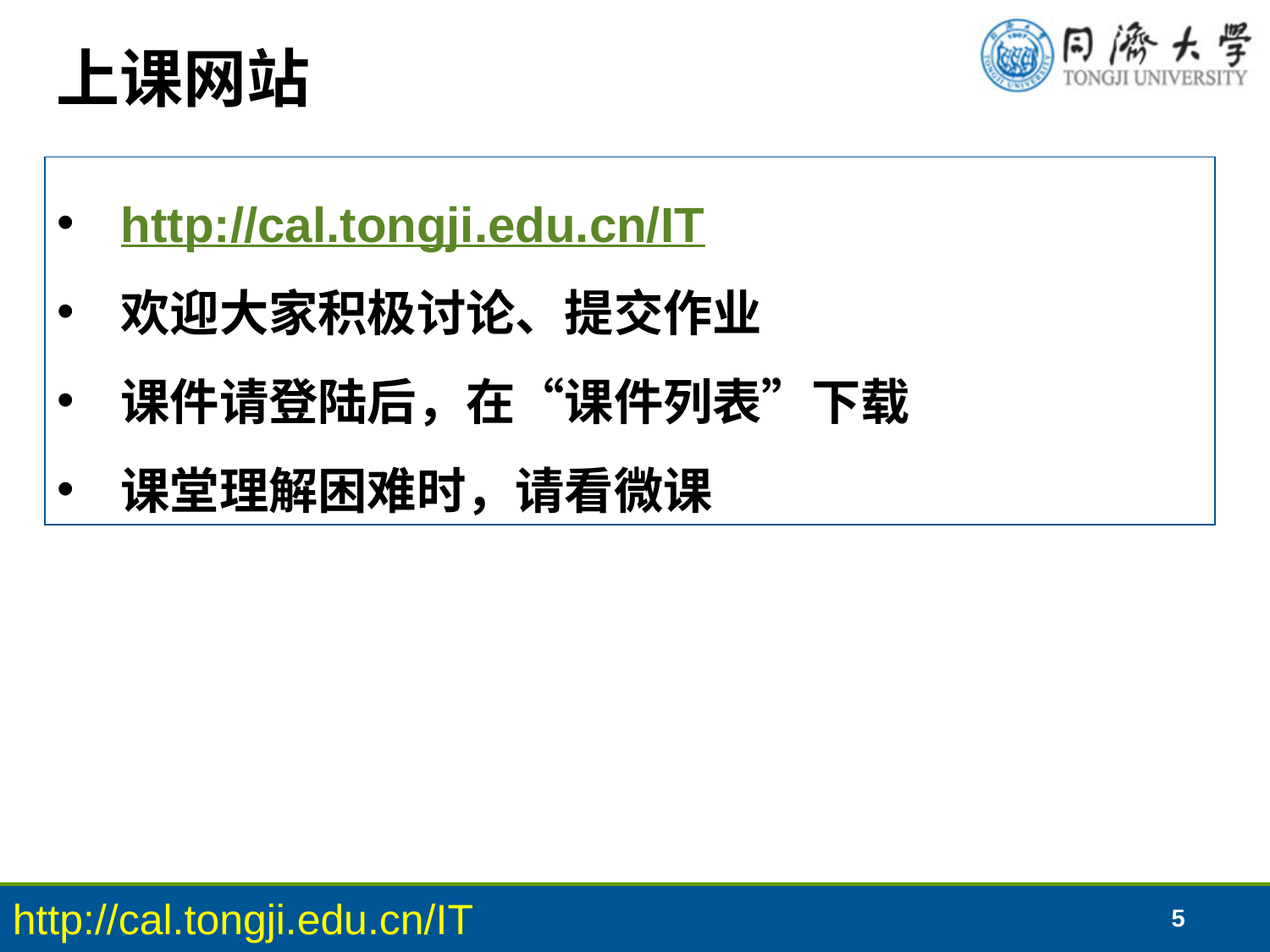

# 上课网站
http://cal.tongji.edu.cn/IT
欢迎大家积极讨论、提交作业
课件请登陆后，在“课件列表”下载
课堂理解困难时，请看微课